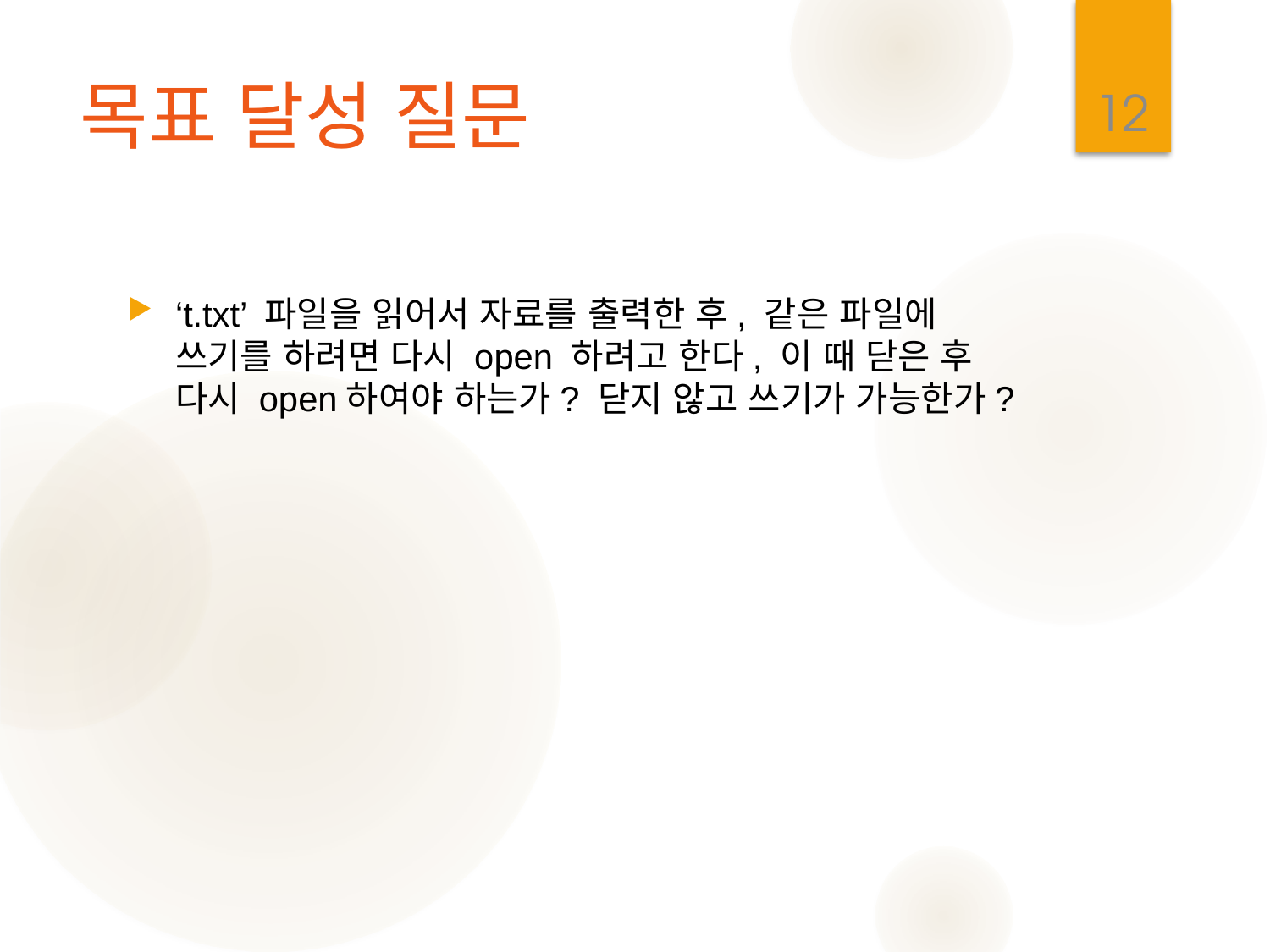

12
# 목표 달성 질문
‘t.txt’ 파일을 읽어서 자료를 출력한 후, 같은 파일에 쓰기를 하려면 다시 open 하려고 한다, 이 때 닫은 후 다시 open하여야 하는가? 닫지 않고 쓰기가 가능한가?